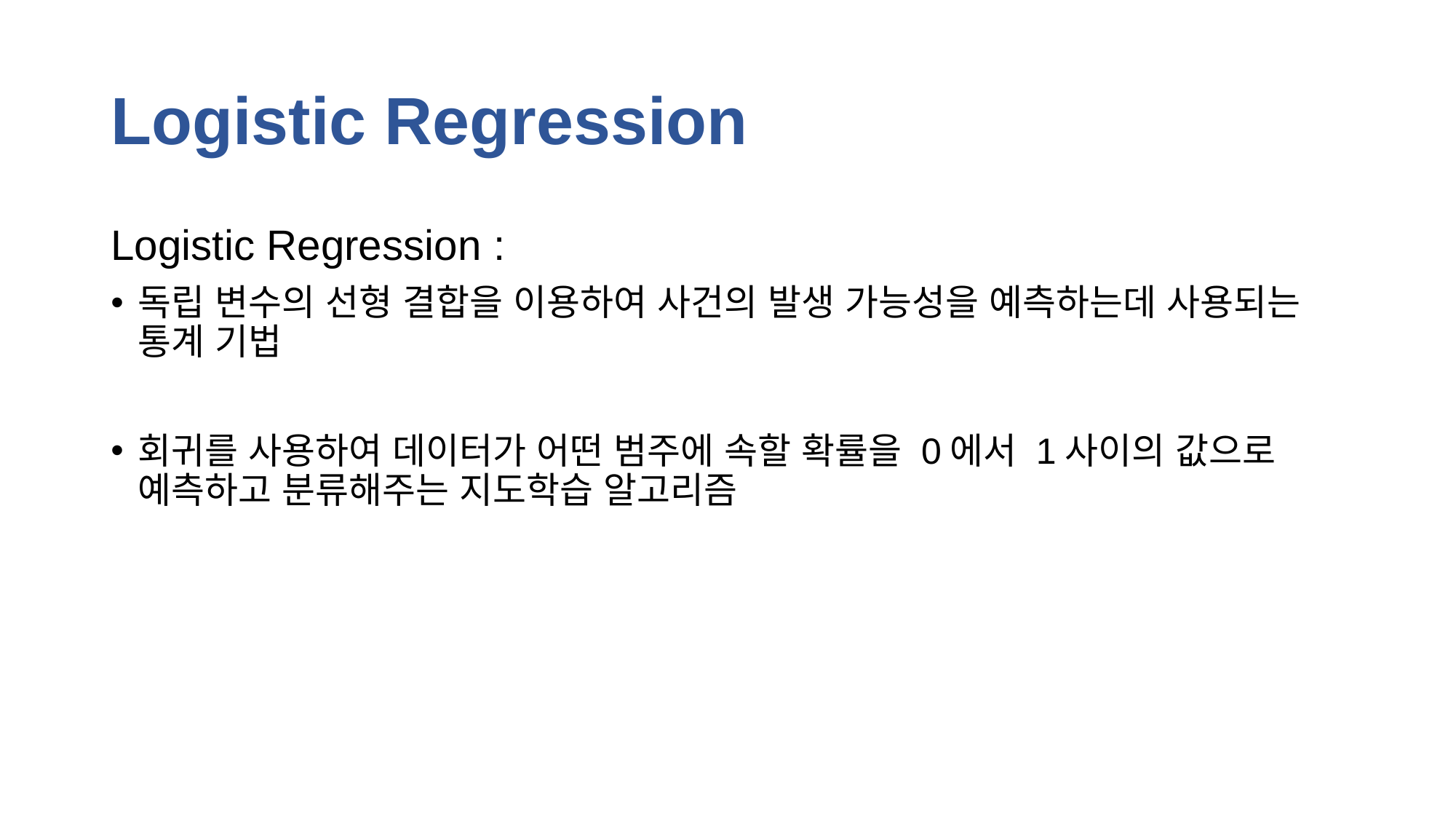

# Logistic Regression
Logistic Regression :
독립 변수의 선형 결합을 이용하여 사건의 발생 가능성을 예측하는데 사용되는 통계 기법

회귀를 사용하여 데이터가 어떤 범주에 속할 확률을 0에서 1사이의 값으로 예측하고 분류해주는 지도학습 알고리즘